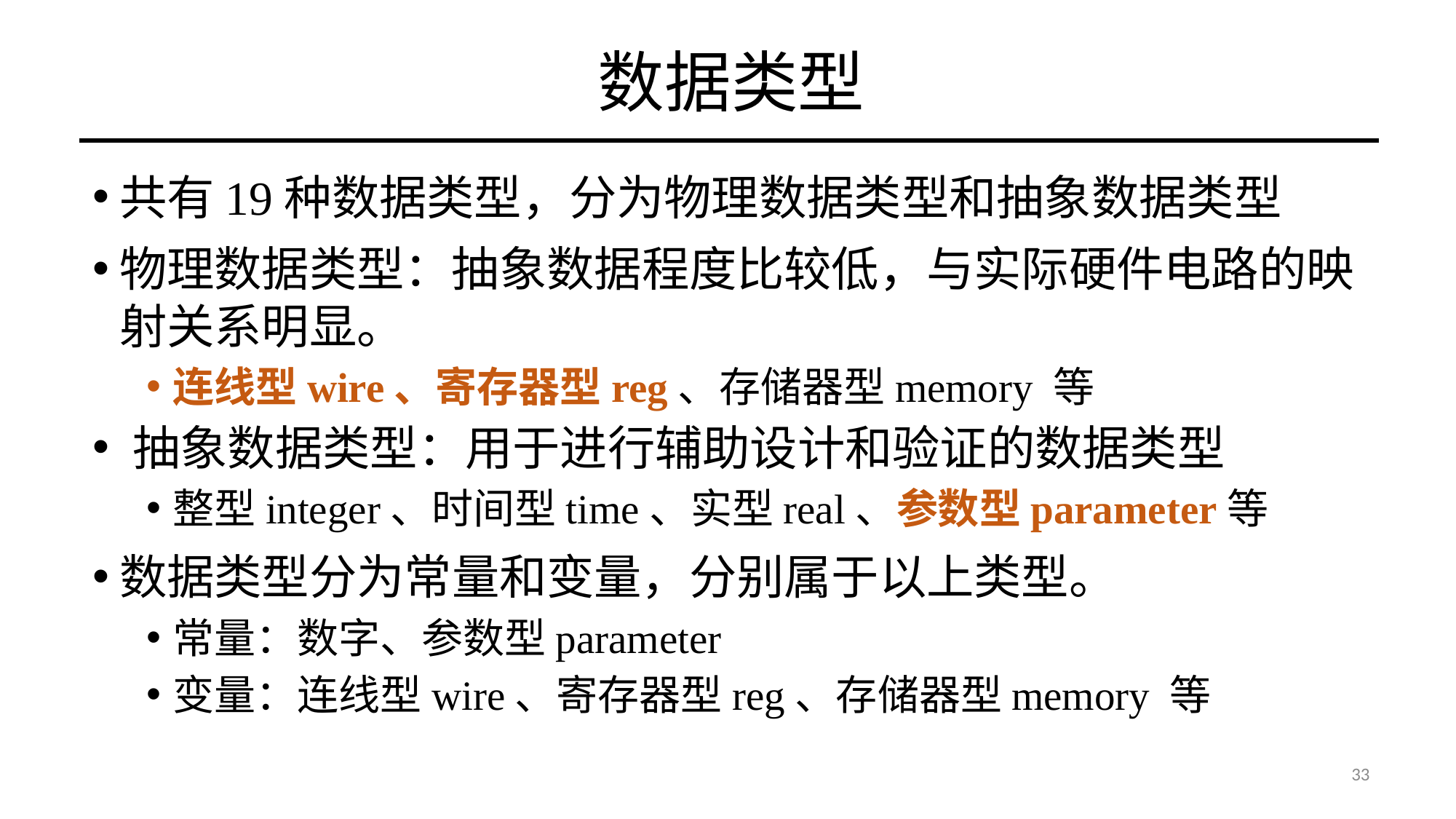

# 数据类型
共有19种数据类型，分为物理数据类型和抽象数据类型
物理数据类型：抽象数据程度比较低，与实际硬件电路的映射关系明显。
连线型wire、寄存器型reg、存储器型memory 等
抽象数据类型：用于进行辅助设计和验证的数据类型
整型integer、时间型time、实型real、参数型parameter等
数据类型分为常量和变量，分别属于以上类型。
常量：数字、参数型parameter
变量：连线型wire、寄存器型reg、存储器型memory 等

33